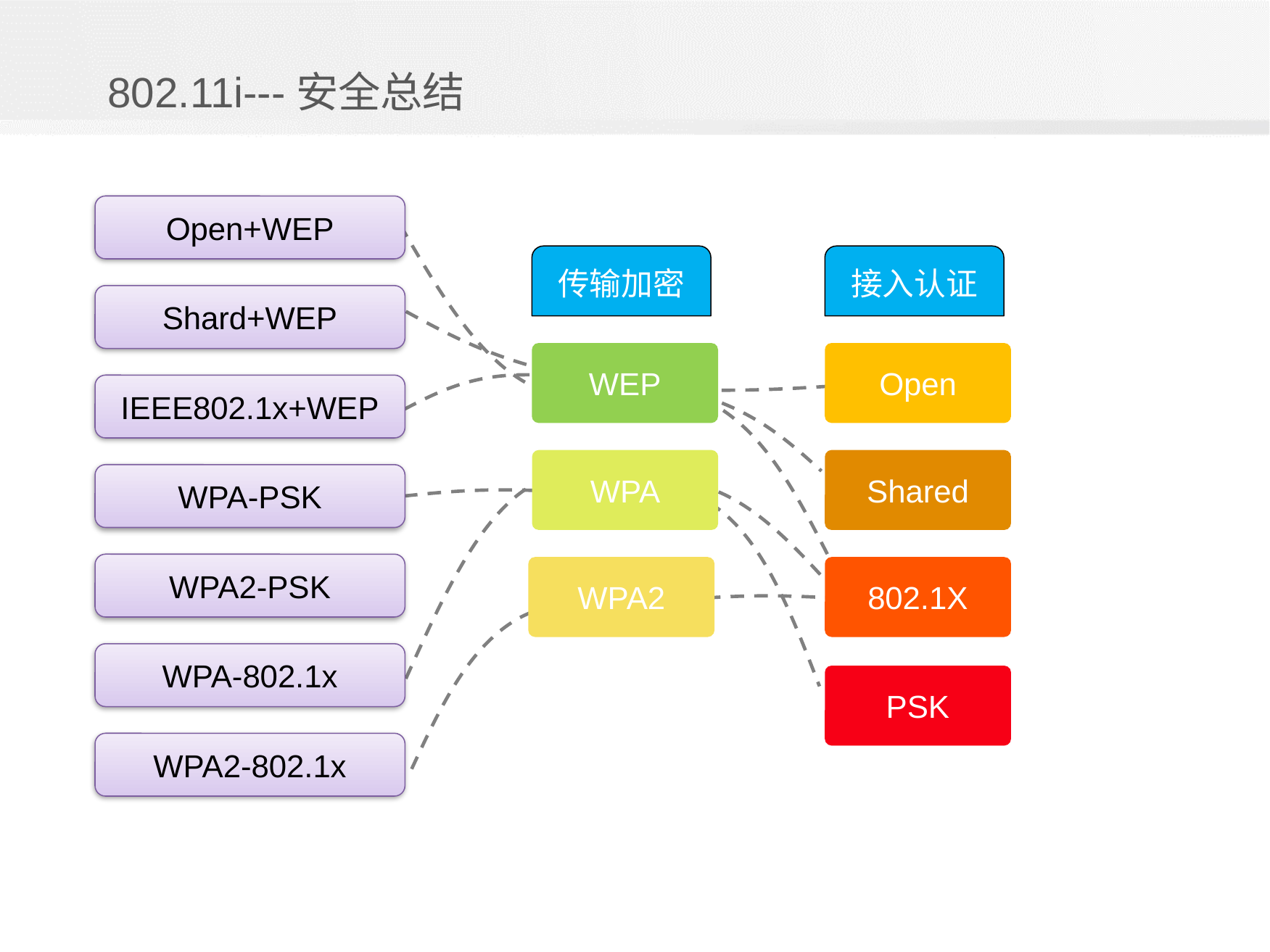

802.11i---安全总结
Open+WEP

传输加密
接入认证
Shard+WEP

WEP
Open

IEEE802.1x+WEP
WPA
Shared
WPA-PSK

WPA2-PSK
WPA2
802.1X

WPA-802.1x
PSK
WPA2-802.1x